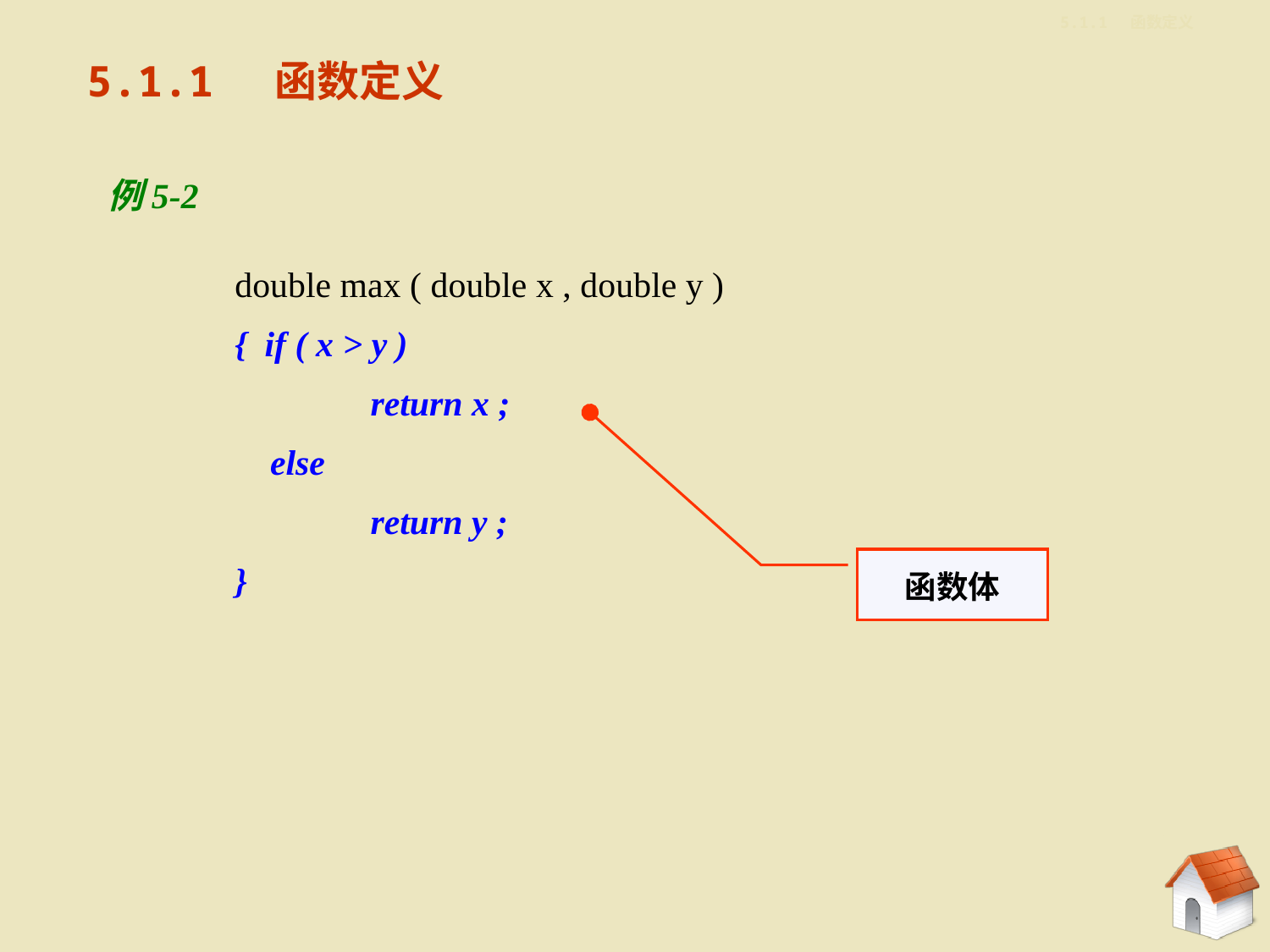

5.1.1  函数定义
5.1.1  函数定义
例5-2
double max ( double x , double y )
{  if ( x > y )
	 return x ;
    else
	 return y ;
}
函数体